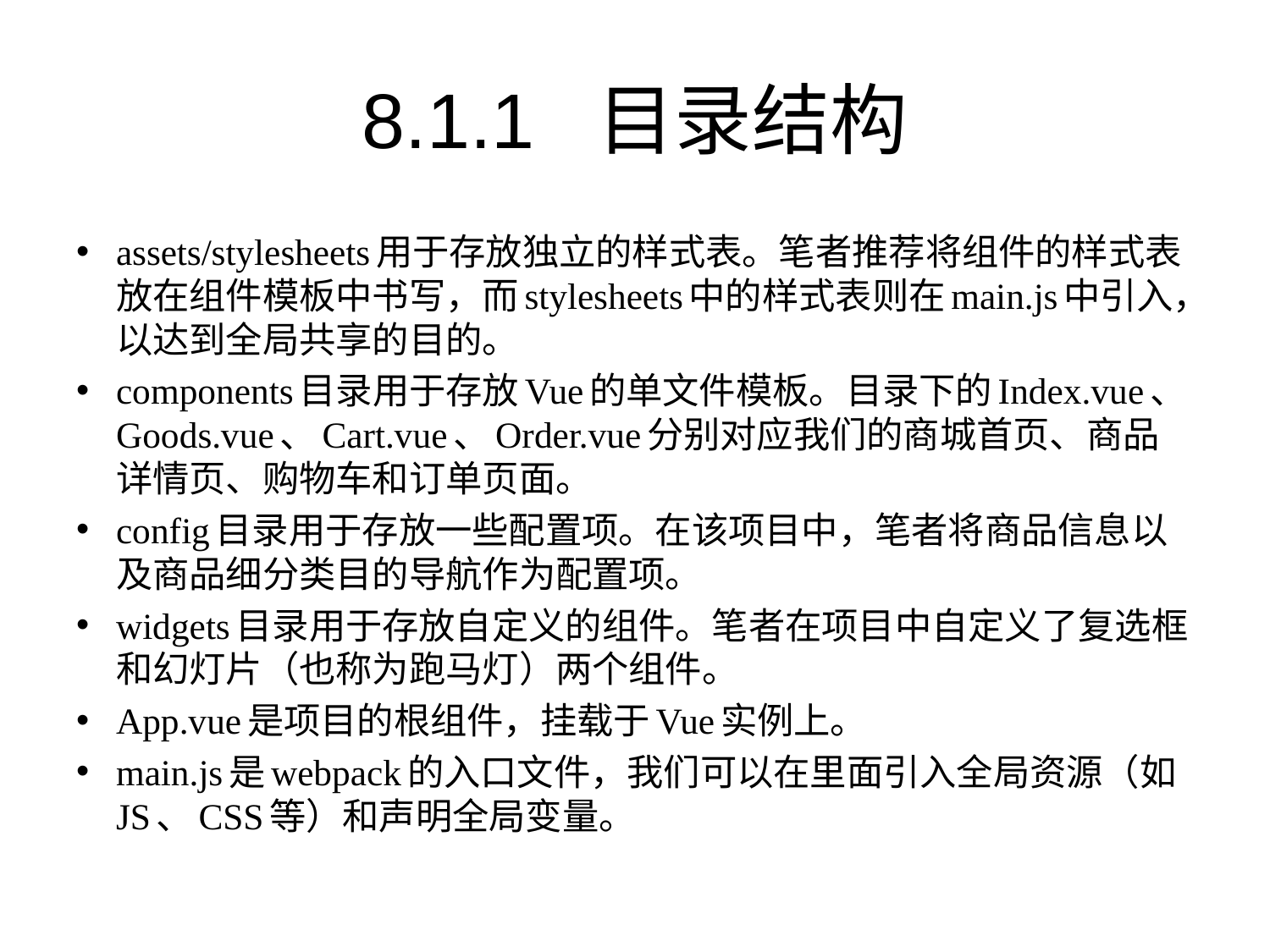

# 8.1.1  目录结构
assets/stylesheets用于存放独立的样式表。笔者推荐将组件的样式表放在组件模板中书写，而stylesheets中的样式表则在main.js中引入，以达到全局共享的目的。
components目录用于存放Vue的单文件模板。目录下的Index.vue、Goods.vue、Cart.vue、Order.vue分别对应我们的商城首页、商品详情页、购物车和订单页面。
config目录用于存放一些配置项。在该项目中，笔者将商品信息以及商品细分类目的导航作为配置项。
widgets目录用于存放自定义的组件。笔者在项目中自定义了复选框和幻灯片（也称为跑马灯）两个组件。
App.vue是项目的根组件，挂载于Vue实例上。
main.js是webpack的入口文件，我们可以在里面引入全局资源（如JS、CSS等）和声明全局变量。